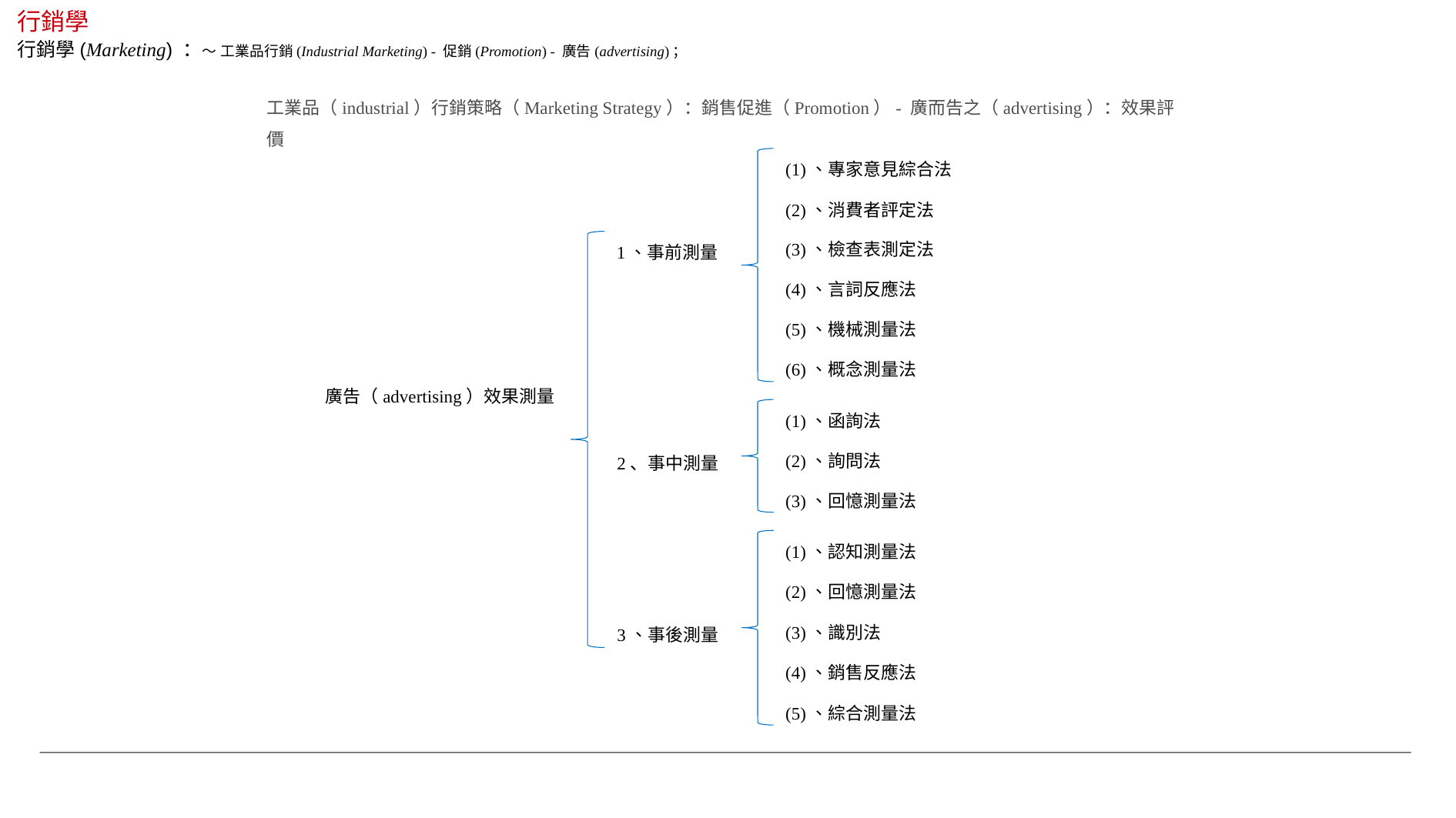

行銷學
行銷學(Marketing) ：～ 工業品行銷(Industrial Marketing) - 促銷(Promotion) - 廣告(advertising)；
工業品（industrial）行銷策略（Marketing Strategy）：銷售促進（Promotion）- 廣而告之（advertising）：效果評價
(1)、專家意見綜合法

(2)、消費者評定法
(3)、檢查表測定法
1、事前測量

(4)、言詞反應法
(5)、機械測量法
(6)、概念測量法
廣告（advertising）效果測量
(1)、函詢法

(2)、詢問法
2、事中測量
(3)、回憶測量法
(1)、認知測量法

(2)、回憶測量法
(3)、識別法
3、事後測量
(4)、銷售反應法
(5)、綜合測量法